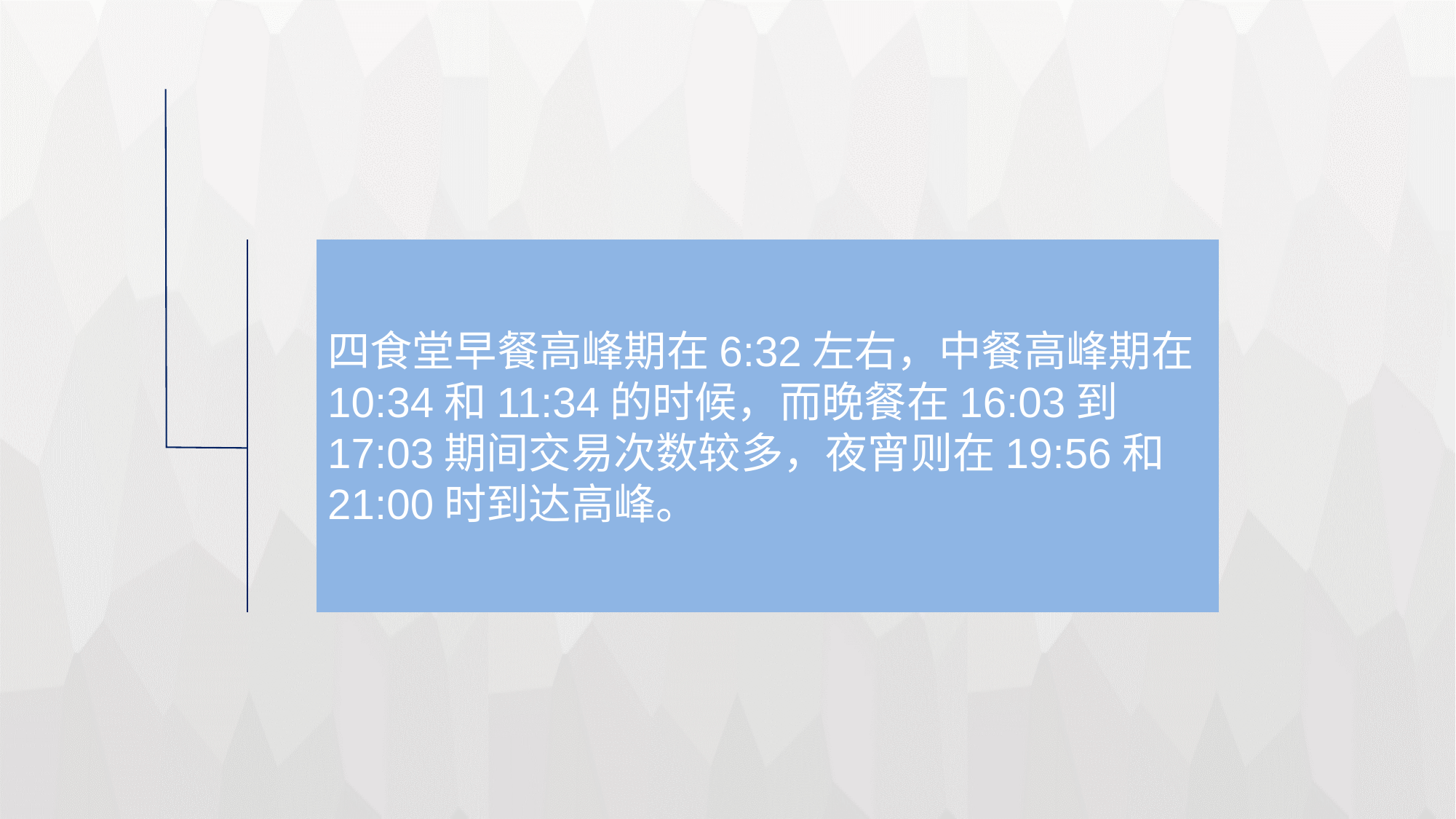

四食堂早餐高峰期在6:32左右，中餐高峰期在10:34和11:34的时候，而晚餐在16:03到17:03期间交易次数较多，夜宵则在19:56和21:00时到达高峰。